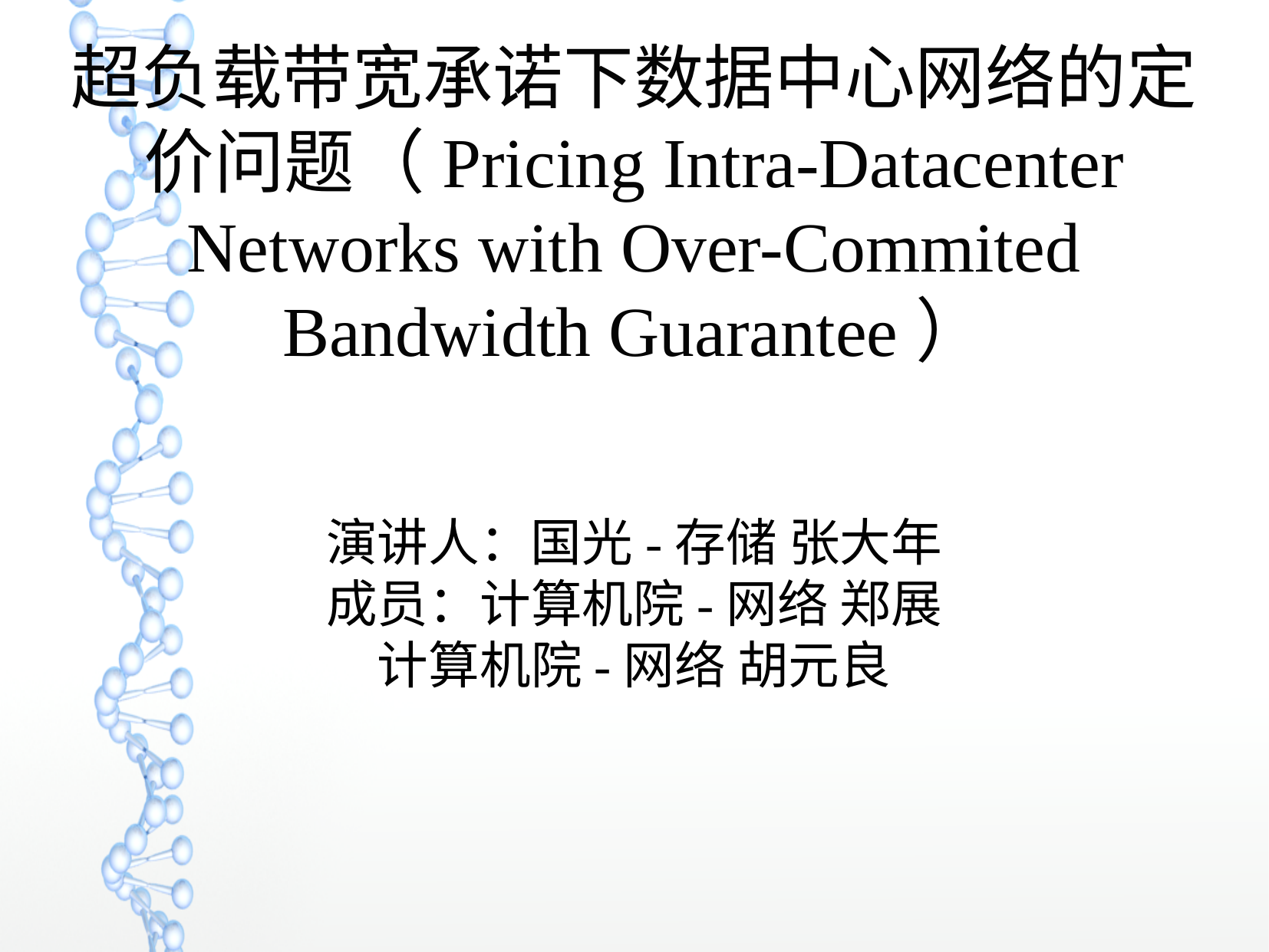

超负载带宽承诺下数据中心网络的定价问题（Pricing Intra-Datacenter Networks with Over-Commited Bandwidth Guarantee）
演讲人：国光-存储 张大年
成员：计算机院-网络 郑展
计算机院-网络 胡元良